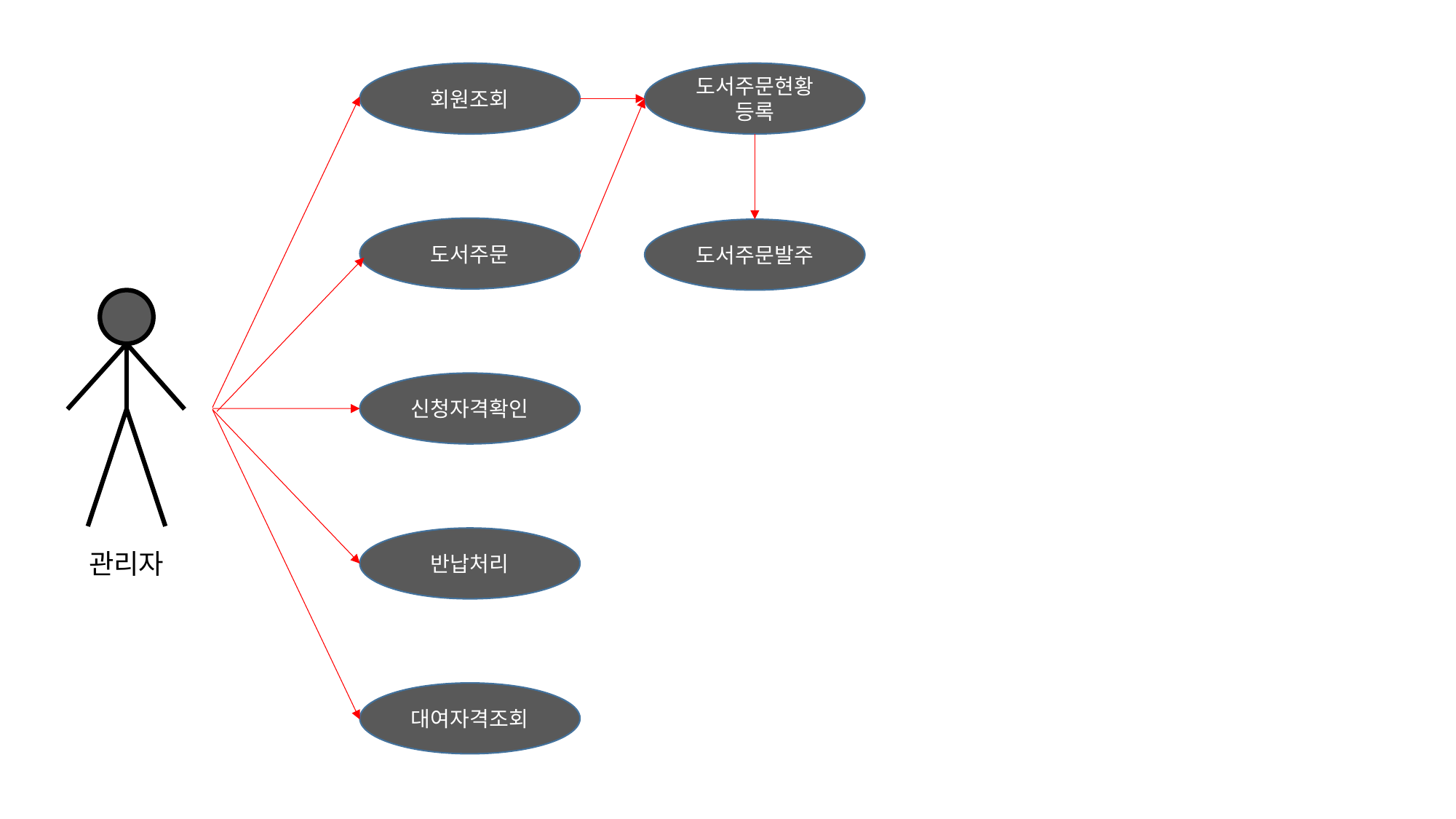

회원조회
도서주문현황등록
도서주문
도서주문발주

신청자격확인
반납처리
관리자
대여자격조회